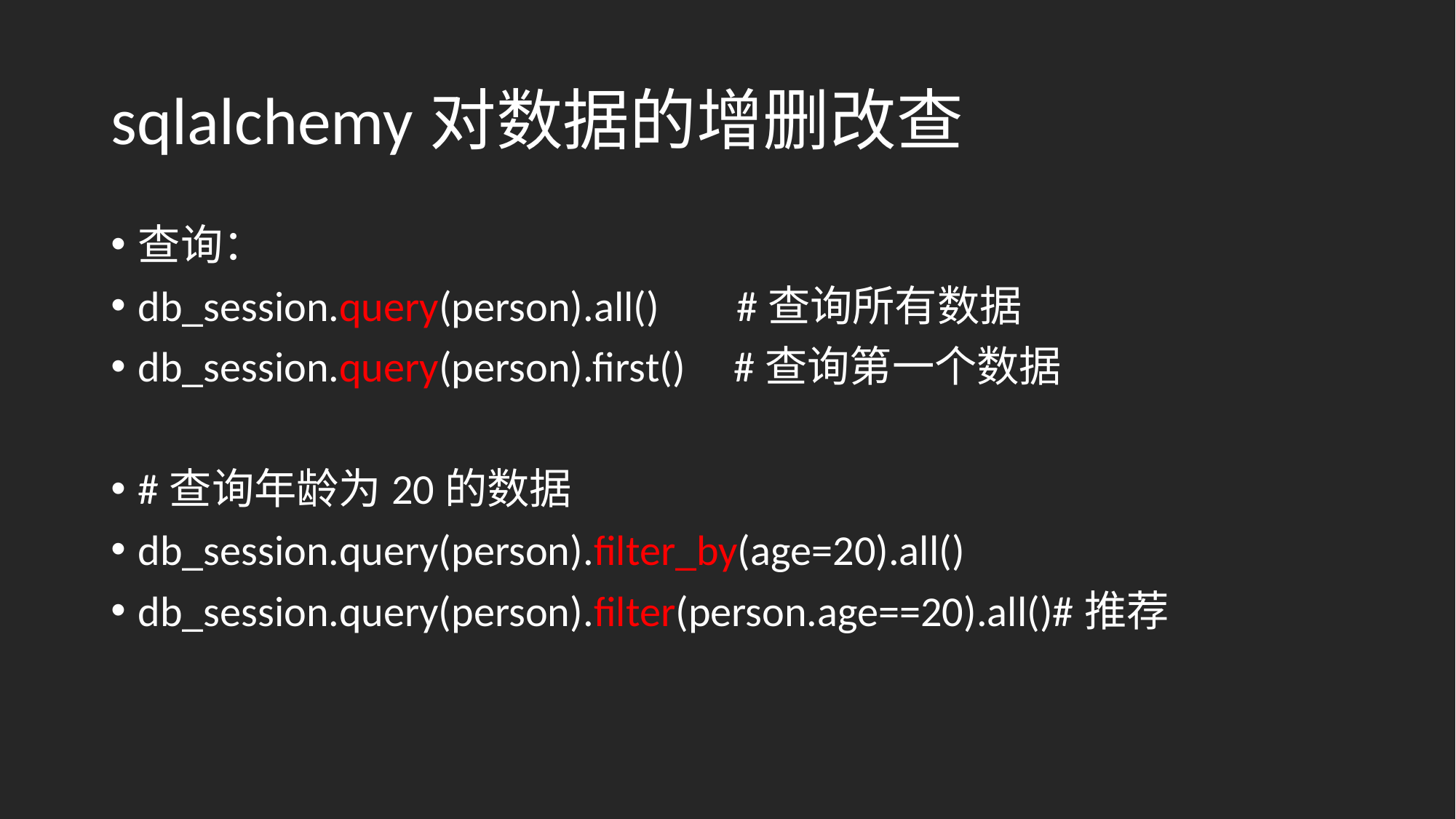

# sqlalchemy对数据的增删改查
查询：
db_session.query(person).all()        #查询所有数据
db_session.query(person).first()     #查询第一个数据

#查询年龄为20的数据
db_session.query(person).filter_by(age=20).all()
db_session.query(person).filter(person.age==20).all()#推荐